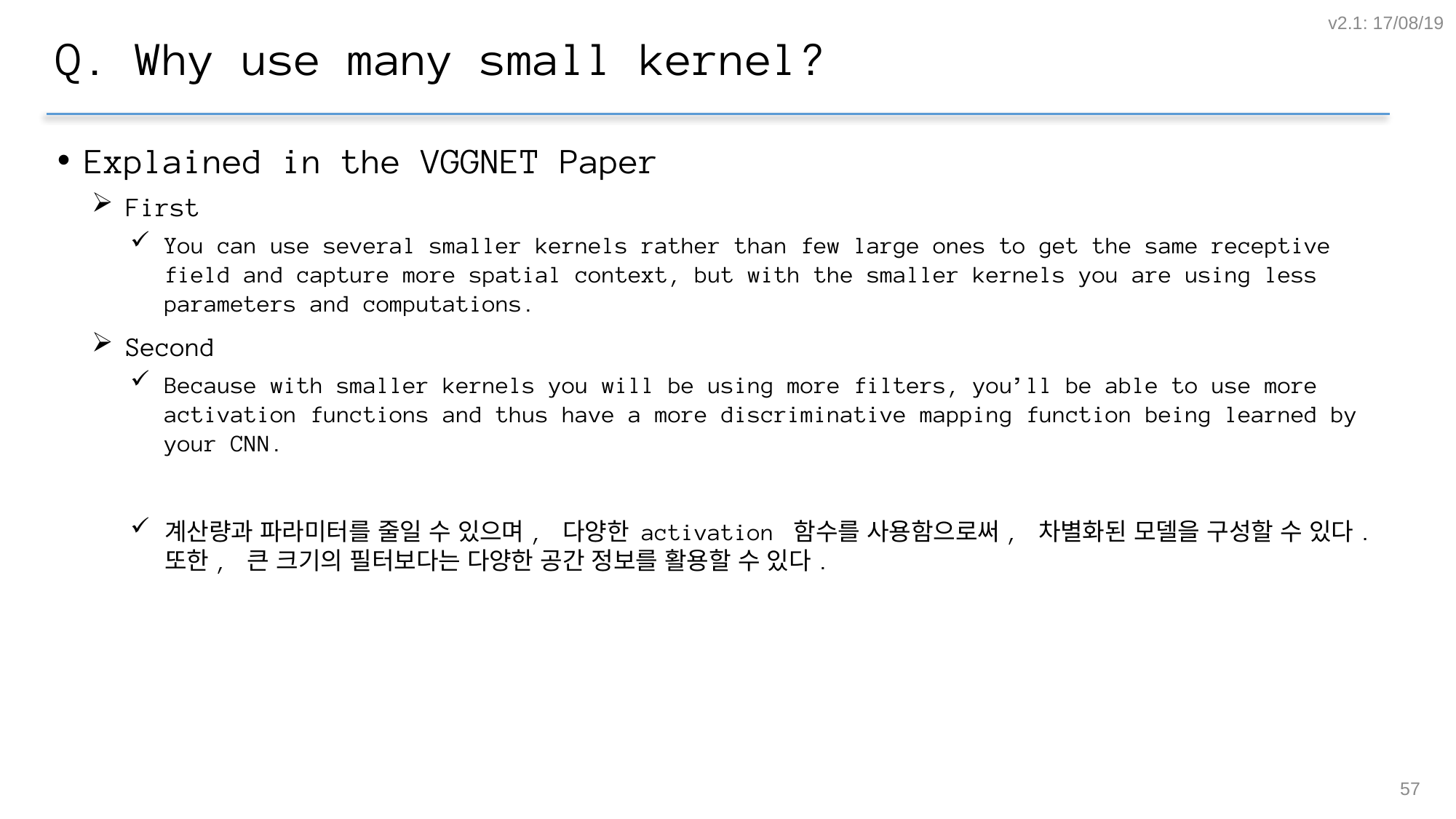

v2.1: 17/08/19
# Q. Why use many small kernel?
Explained in the VGGNET Paper
First
You can use several smaller kernels rather than few large ones to get the same receptive field and capture more spatial context, but with the smaller kernels you are using less parameters and computations.
Second
Because with smaller kernels you will be using more filters, you’ll be able to use more activation functions and thus have a more discriminative mapping function being learned by your CNN.

계산량과 파라미터를 줄일 수 있으며, 다양한 activation 함수를 사용함으로써, 차별화된 모델을 구성할 수 있다. 또한, 큰 크기의 필터보다는 다양한 공간 정보를 활용할 수 있다.
57